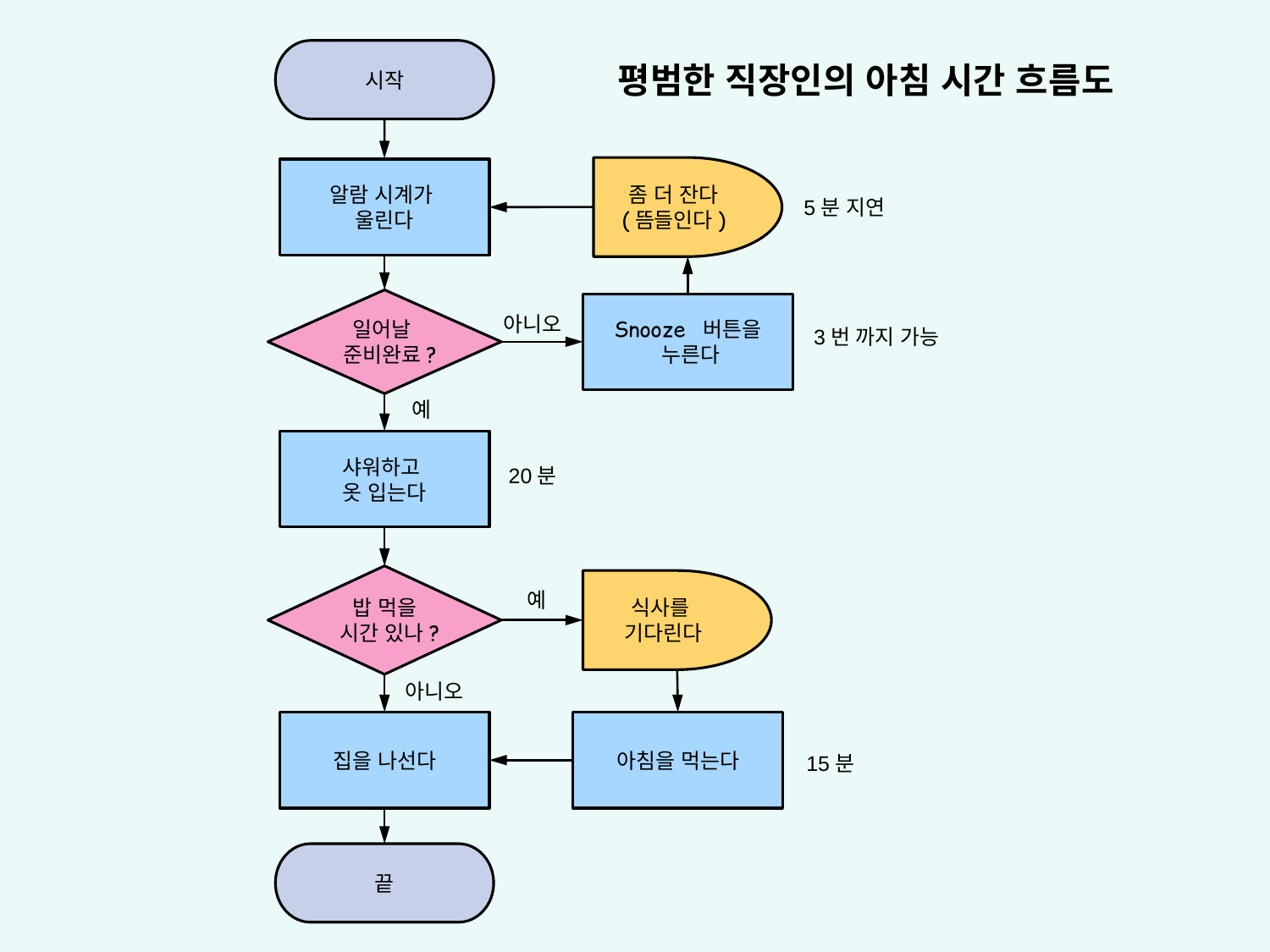

평범한 직장인의 아침 시간 흐름도
시작
좀 더 잔다
(뜸들인다)
알람 시계가
울린다
5분 지연
일어날
준비완료?
Snooze  버튼을
 누른다
아니오
3번 까지 가능
 예
샤워하고
옷 입는다
20분
밥 먹을 시간 있나?
식사를
기다린다
 예
아니오
집을 나선다
아침을 먹는다
15분
끝